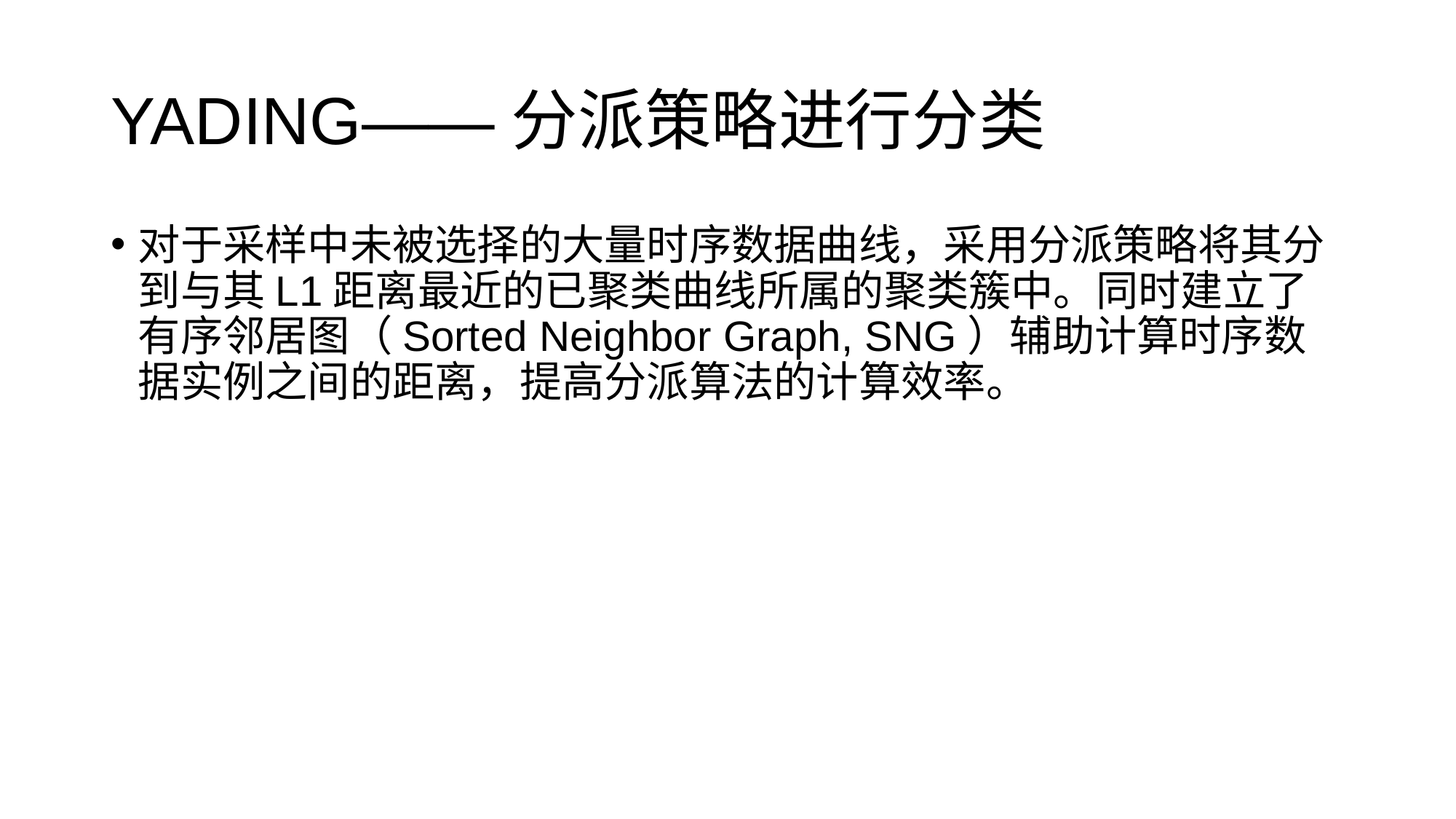

# YADING——分派策略进行分类
对于采样中未被选择的大量时序数据曲线，采用分派策略将其分到与其L1距离最近的已聚类曲线所属的聚类簇中。同时建立了有序邻居图（Sorted Neighbor Graph, SNG）辅助计算时序数据实例之间的距离，提高分派算法的计算效率。